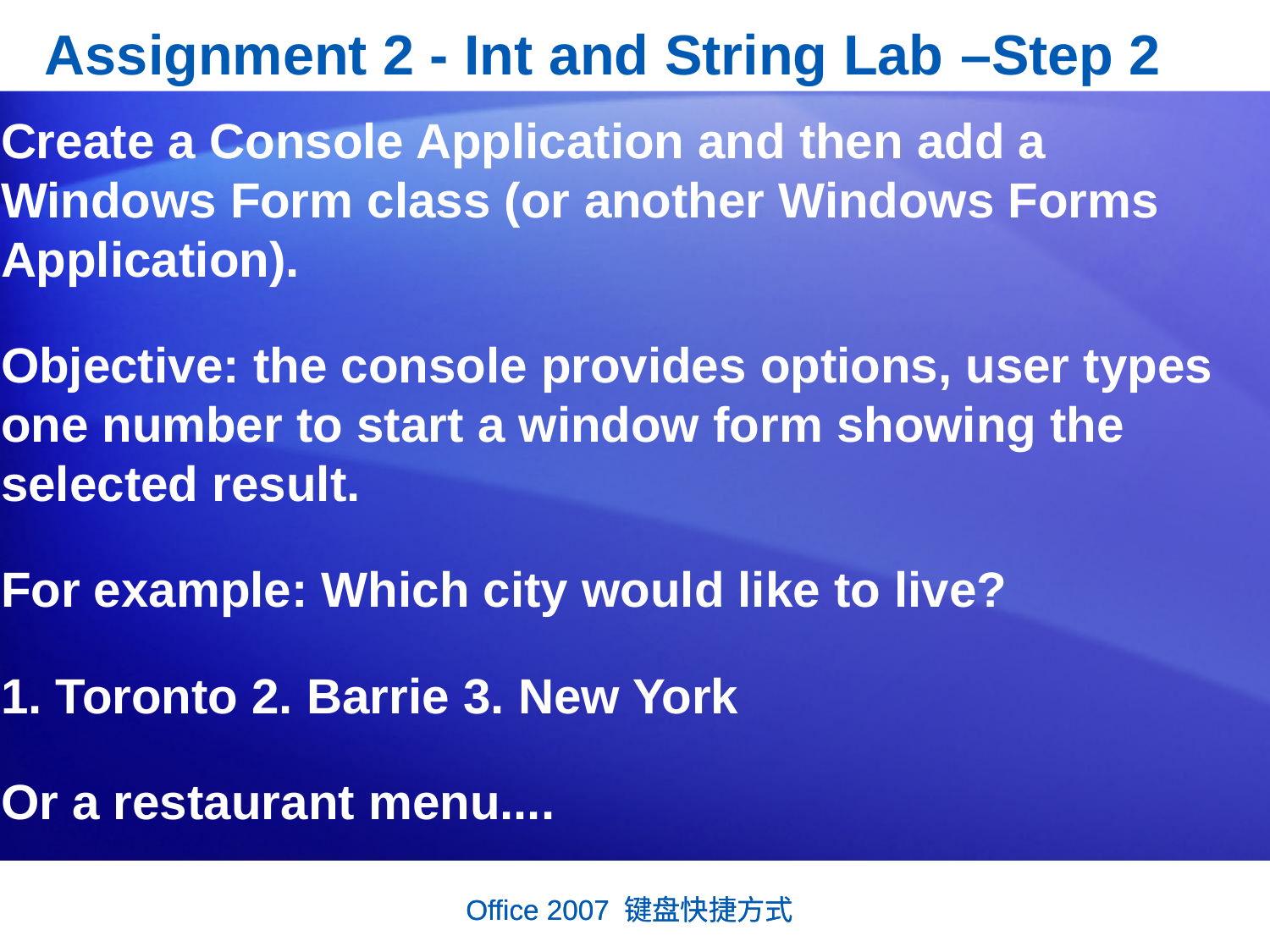

Assignment 2 - Int and String Lab –Step 2
Create a Console Application and then add a Windows Form class (or another Windows Forms Application).
Objective: the console provides options, user types one number to start a window form showing the selected result.
For example: Which city would like to live?
1. Toronto 2. Barrie 3. New York
Or a restaurant menu....
Office 2007 键盘快捷方式
Office 2007 键盘快捷方式